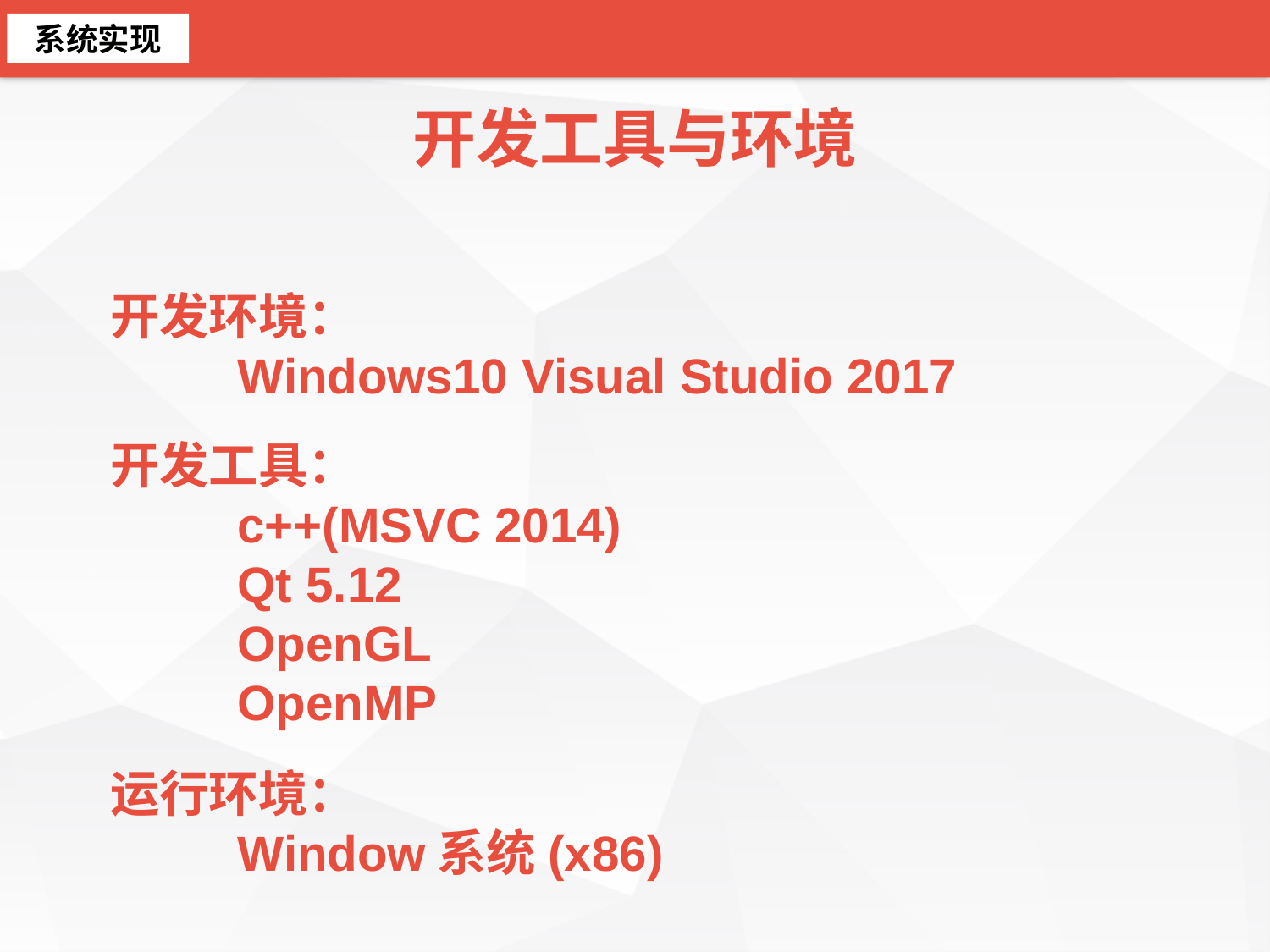

系统实现
开发工具与环境
开发环境：
	Windows10 Visual Studio 2017
开发工具：
	c++(MSVC 2014)
	Qt 5.12
	OpenGL
	OpenMP
运行环境：
	Window系统(x86)